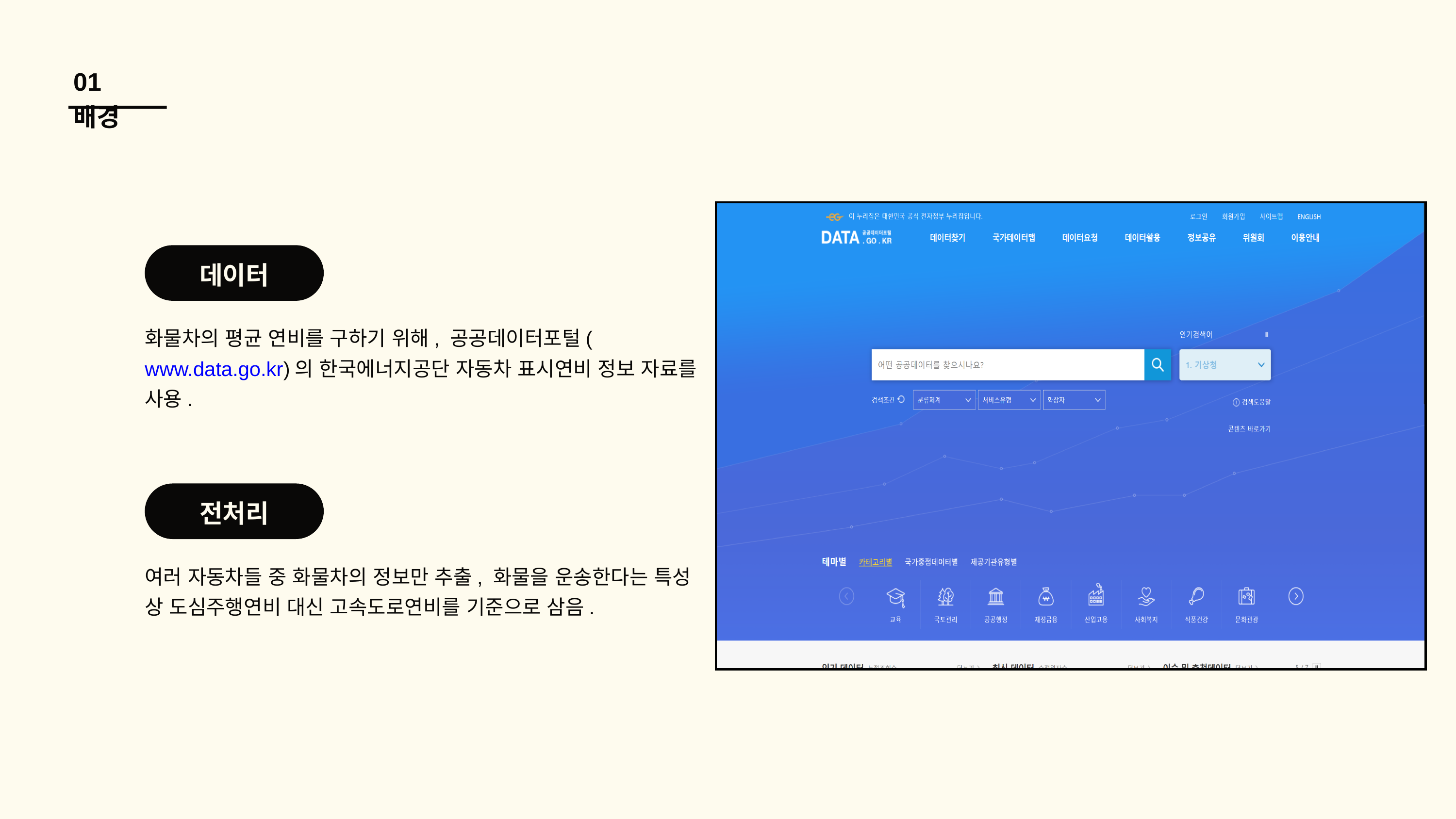

01 배경

데이터
화물차의 평균 연비를 구하기 위해, 공공데이터포털(www.data.go.kr)의 한국에너지공단 자동차 표시연비 정보 자료를 사용.

전처리
여러 자동차들 중 화물차의 정보만 추출, 화물을 운송한다는 특성 상 도심주행연비 대신 고속도로연비를 기준으로 삼음.